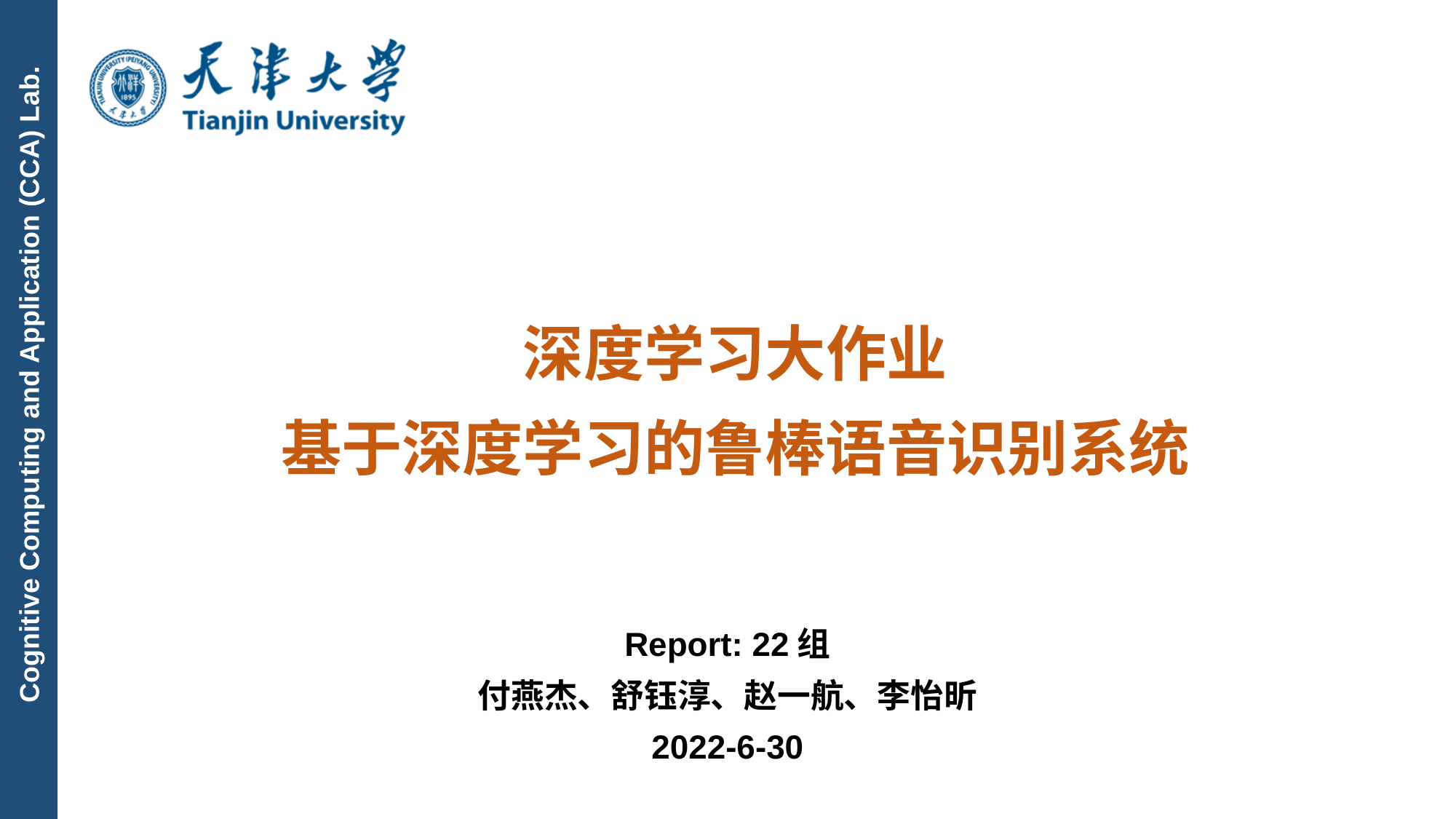

深度学习大作业
基于深度学习的鲁棒语音识别系统
Report: 22组
付燕杰、舒钰淳、赵一航、李怡昕
2022-6-30